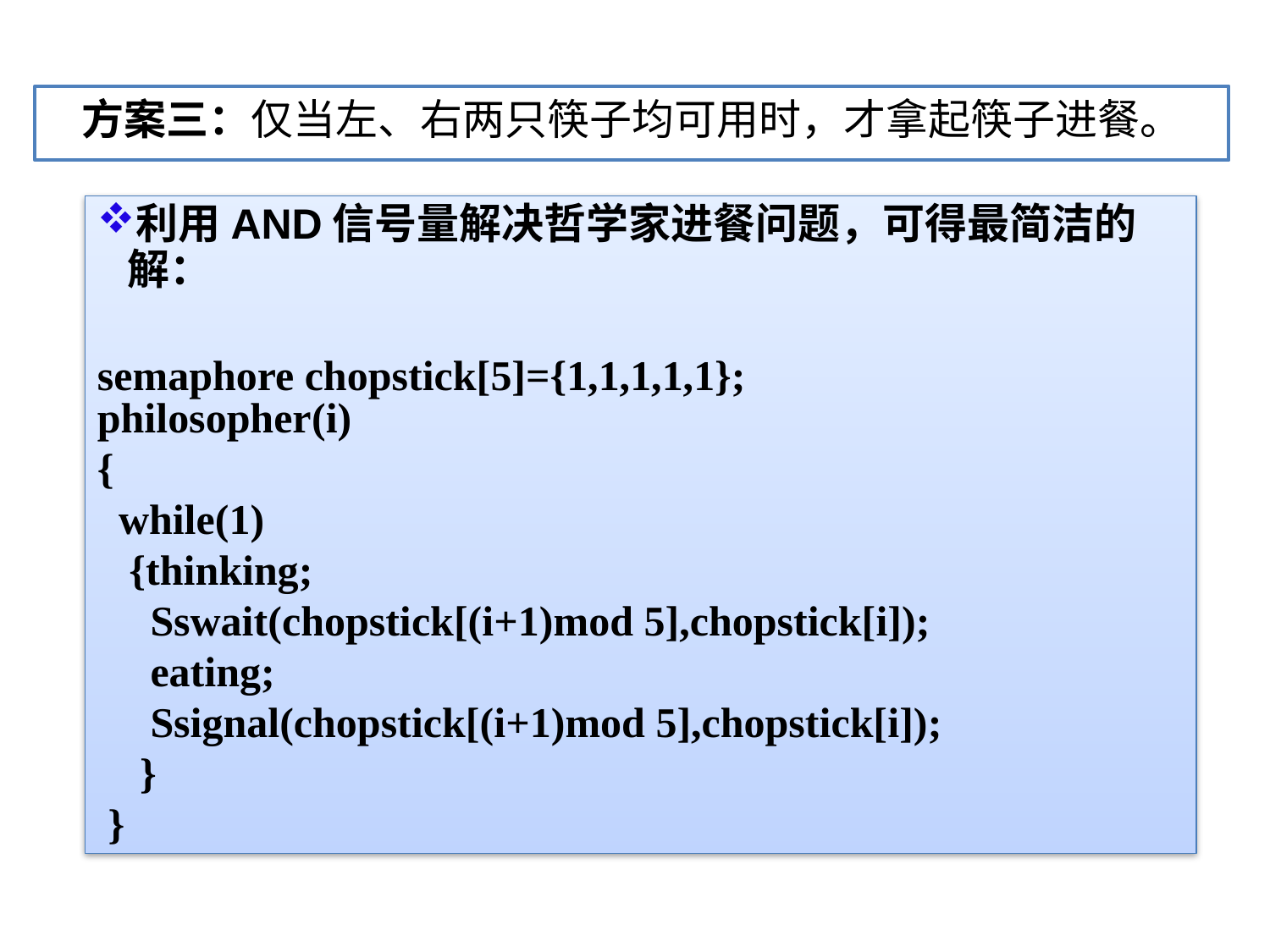

方案三：仅当左、右两只筷子均可用时，才拿起筷子进餐。
利用AND信号量解决哲学家进餐问题，可得最简洁的解：

semaphore chopstick[5]={1,1,1,1,1};
philosopher(i)
{
  while(1)
   {thinking;
     Sswait(chopstick[(i+1)mod 5],chopstick[i]);
     eating;
     Ssignal(chopstick[(i+1)mod 5],chopstick[i]);
    }
 }